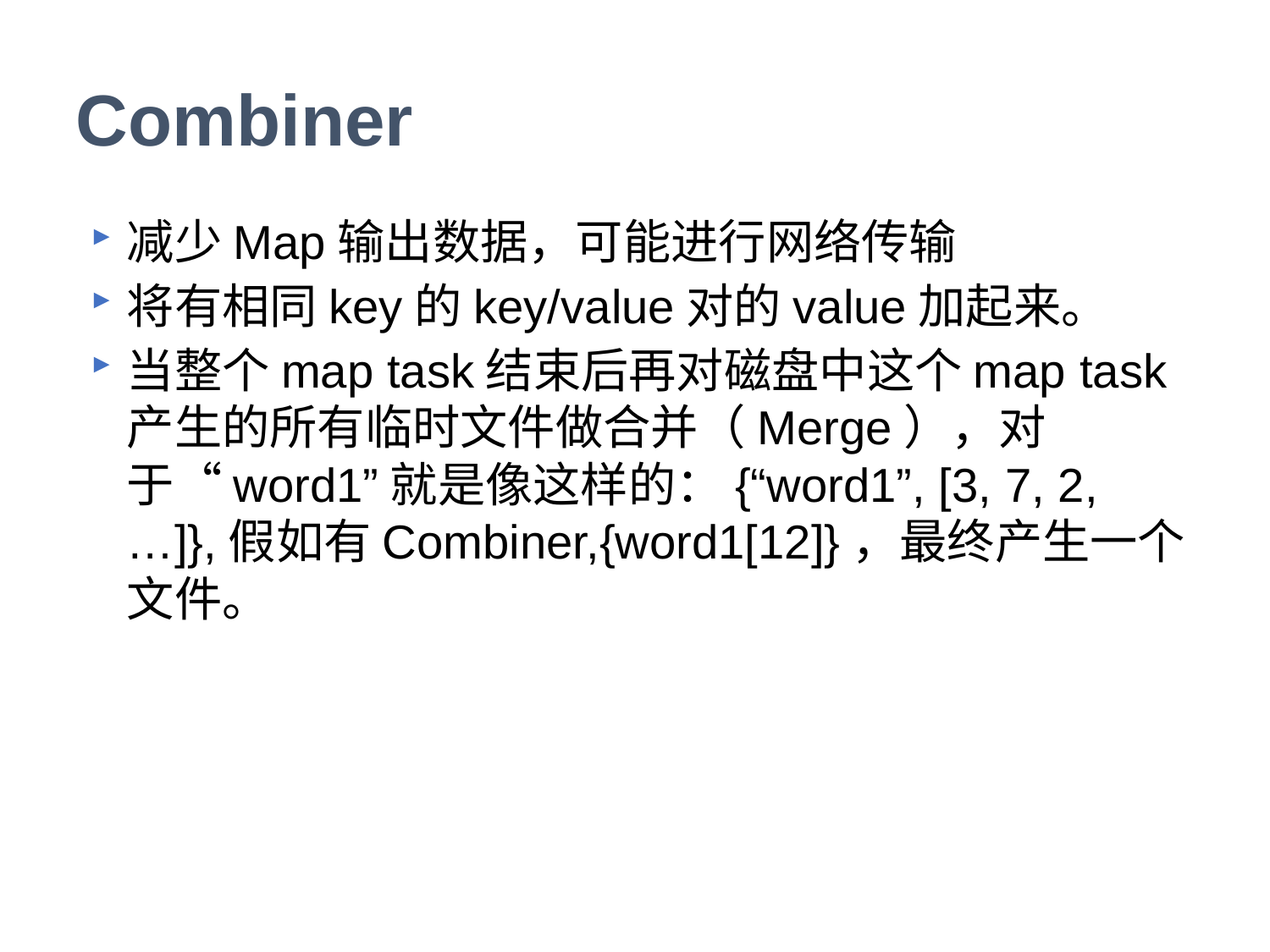

# Combiner
减少Map输出数据，可能进行网络传输
将有相同key的key/value对的value加起来。
当整个map task结束后再对磁盘中这个map task产生的所有临时文件做合并（Merge），对于“word1”就是像这样的：{“word1”, [3, 7, 2, …]},假如有Combiner,{word1[12]}，最终产生一个文件。